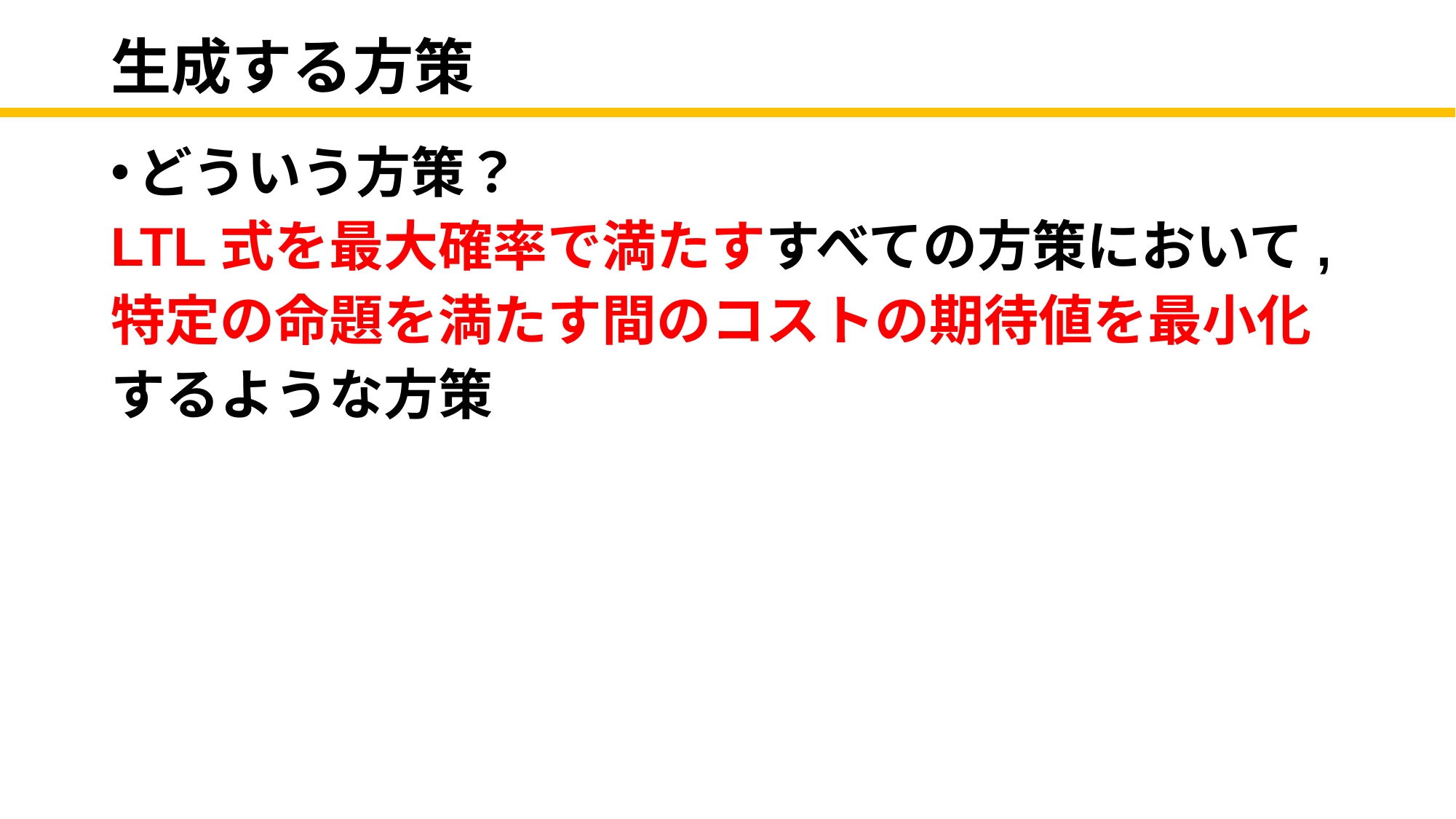

# 生成する方策
どういう方策？
LTL式を最大確率で満たすすべての方策において,
特定の命題を満たす間のコストの期待値を最小化
するような方策